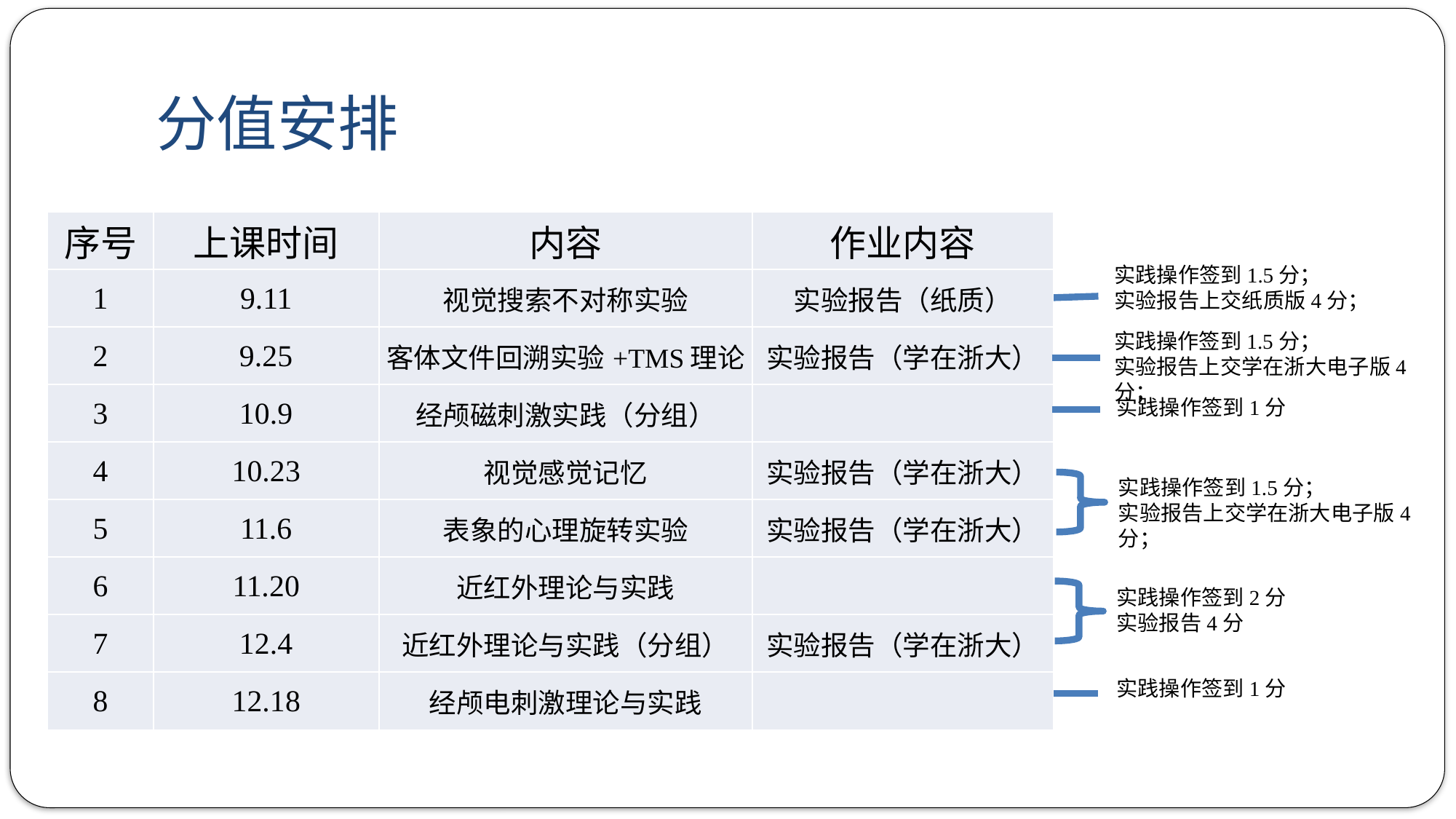

# 分值安排
| 序号 | 上课时间 | 内容 | 作业内容 |
| --- | --- | --- | --- |
| 1 | 9.11 | 视觉搜索不对称实验 | 实验报告（纸质） |
| 2 | 9.25 | 客体文件回溯实验+TMS理论 | 实验报告（学在浙大） |
| 3 | 10.9 | 经颅磁刺激实践（分组） |  |
| 4 | 10.23 | 视觉感觉记忆 | 实验报告（学在浙大） |
| 5 | 11.6 | 表象的心理旋转实验 | 实验报告（学在浙大） |
| 6 | 11.20 | 近红外理论与实践 |  |
| 7 | 12.4 | 近红外理论与实践（分组） | 实验报告（学在浙大） |
| 8 | 12.18 | 经颅电刺激理论与实践 |  |
实践操作签到1.5分；
实验报告上交纸质版4分；
实践操作签到1.5分；
实验报告上交学在浙大电子版4分；
实践操作签到1分
实践操作签到1.5分；
实验报告上交学在浙大电子版4分；

实践操作签到2分
实验报告4分

实践操作签到1分